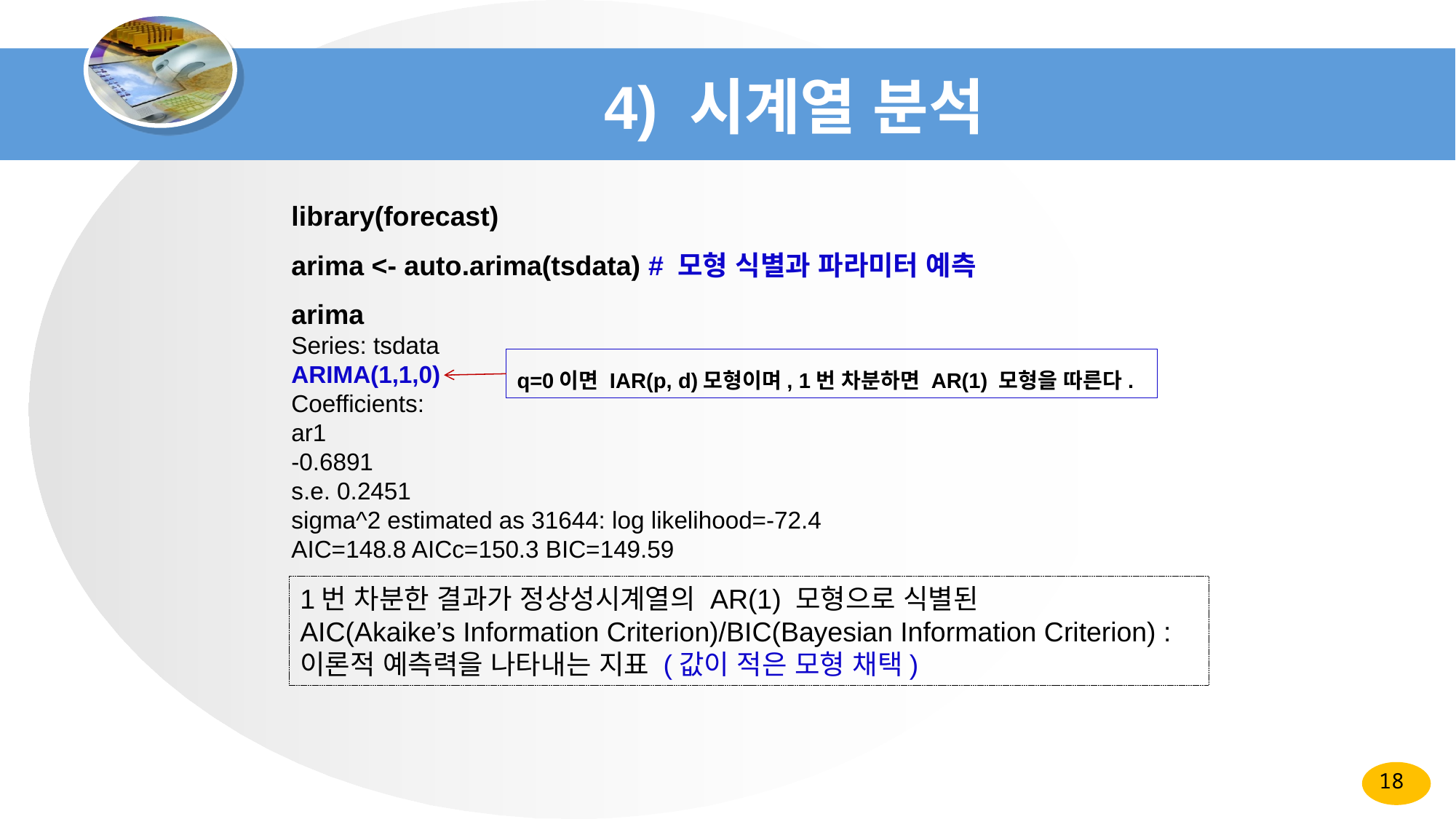

# 4) 시계열 분석
library(forecast)
arima <- auto.arima(tsdata) # 모형 식별과 파라미터 예측
arima
Series: tsdata
ARIMA(1,1,0)
Coefficients:
ar1
-0.6891
s.e. 0.2451
sigma^2 estimated as 31644: log likelihood=-72.4
AIC=148.8 AICc=150.3 BIC=149.59
q=0이면 IAR(p, d)모형이며, 1번 차분하면 AR(1) 모형을 따른다.
1번 차분한 결과가 정상성시계열의 AR(1) 모형으로 식별된
AIC(Akaike’s Information Criterion)/BIC(Bayesian Information Criterion) : 이론적 예측력을 나타내는 지표 (값이 적은 모형 채택)
18